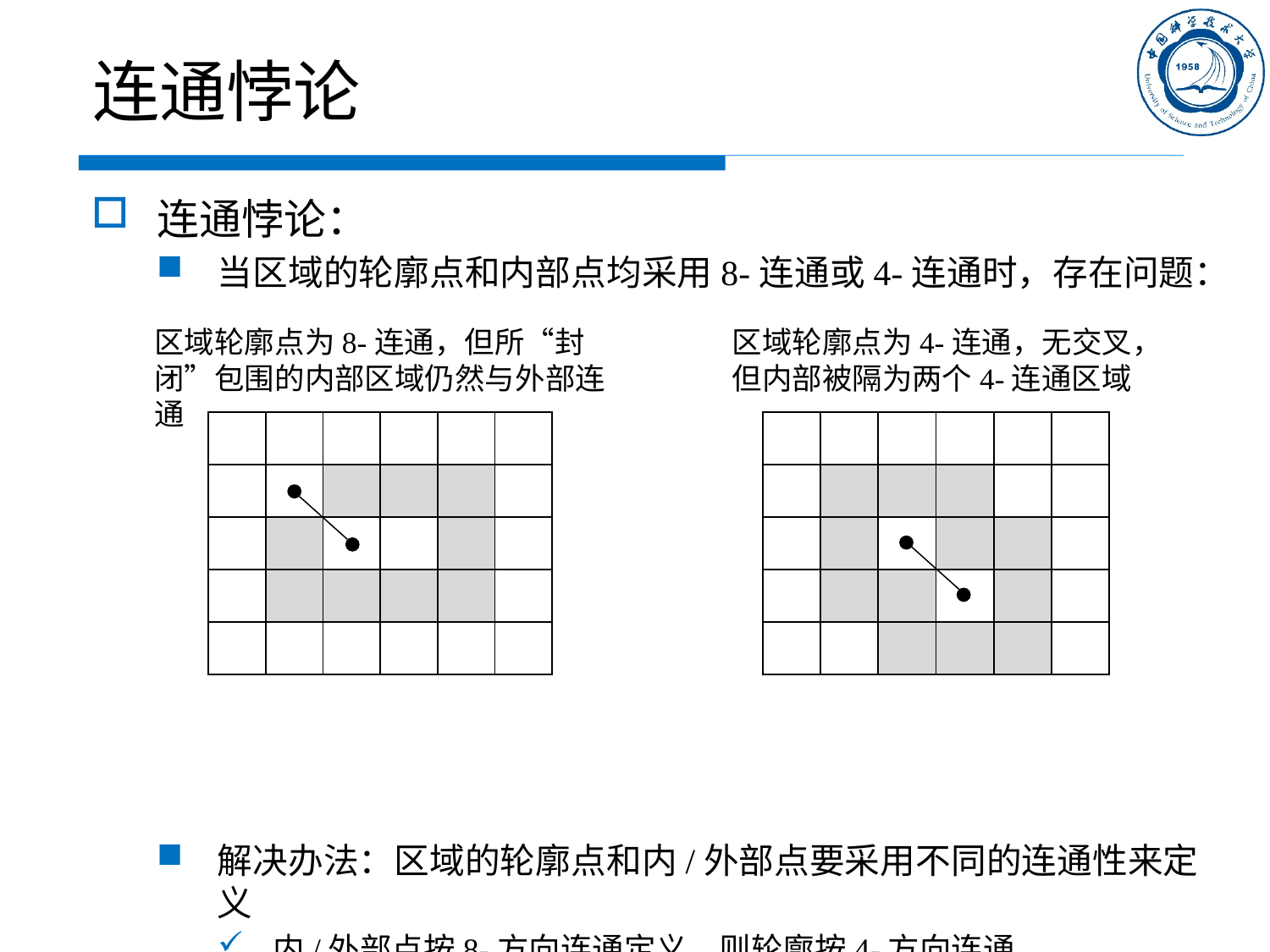

# 连通悖论
连通悖论：
当区域的轮廓点和内部点均采用8-连通或4-连通时，存在问题：

解决办法：区域的轮廓点和内/外部点要采用不同的连通性来定义
内/外部点按8-方向连通定义，则轮廓按4-方向连通
内/外部点按4-方向连通定义，则轮廓按8-方向连通

区域轮廓点为8-连通，但所“封闭”包围的内部区域仍然与外部连通
区域轮廓点为4-连通，无交叉，但内部被隔为两个4-连通区域
|  |  |  |  |  |  |
| --- | --- | --- | --- | --- | --- |
|  |  |  |  |  |  |
|  |  |  |  |  |  |
|  |  |  |  |  |  |
|  |  |  |  |  |  |
|  |  |  |  |  |  |
| --- | --- | --- | --- | --- | --- |
|  |  |  |  |  |  |
|  |  |  |  |  |  |
|  |  |  |  |  |  |
|  |  |  |  |  |  |